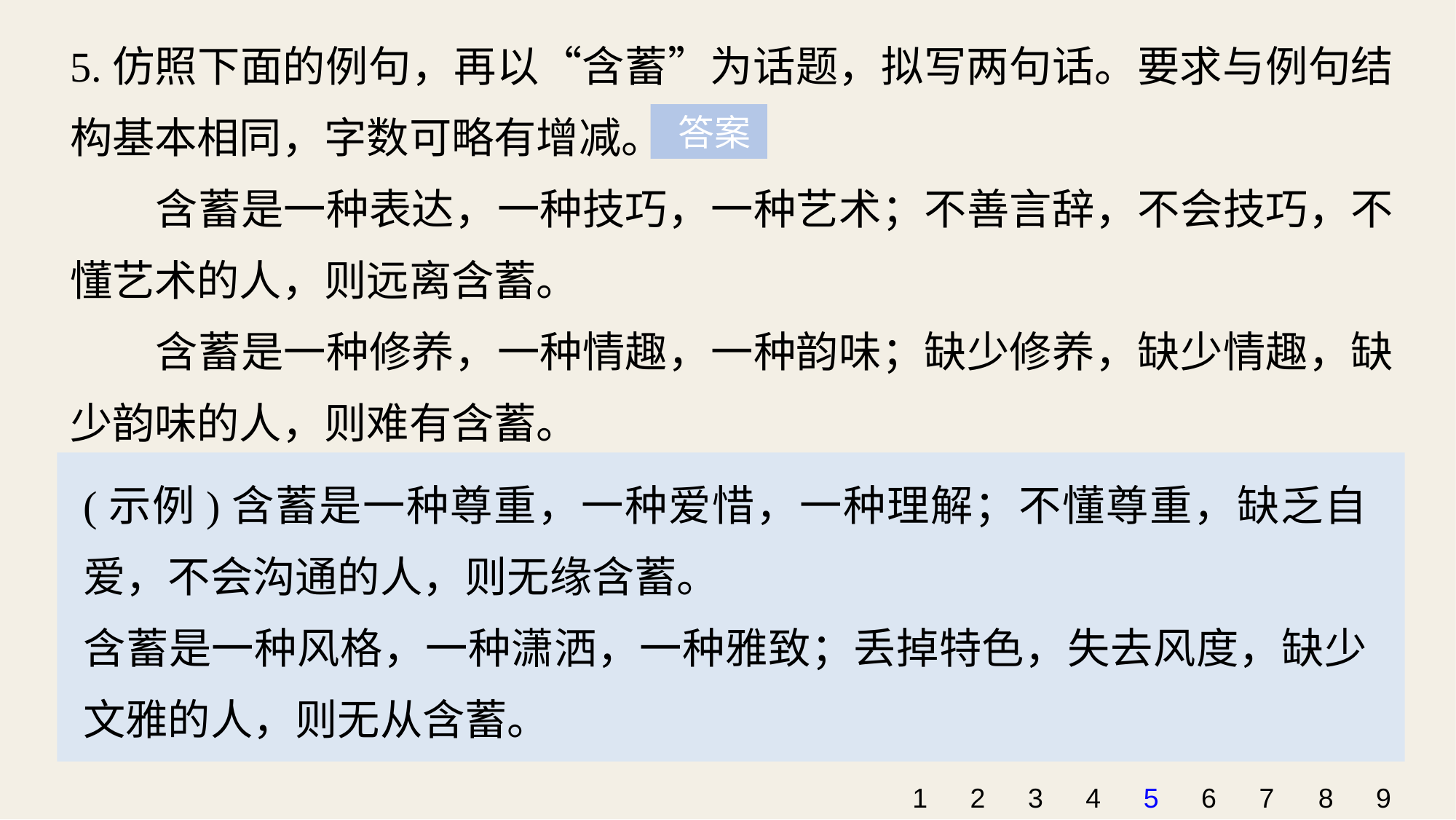

5.仿照下面的例句，再以“含蓄”为话题，拟写两句话。要求与例句结构基本相同，字数可略有增减。
含蓄是一种表达，一种技巧，一种艺术；不善言辞，不会技巧，不懂艺术的人，则远离含蓄。
含蓄是一种修养，一种情趣，一种韵味；缺少修养，缺少情趣，缺少韵味的人，则难有含蓄。
 答案
(示例)含蓄是一种尊重，一种爱惜，一种理解；不懂尊重，缺乏自爱，不会沟通的人，则无缘含蓄。
含蓄是一种风格，一种潇洒，一种雅致；丢掉特色，失去风度，缺少文雅的人，则无从含蓄。

1
2
3
4
5
6
7
8
9